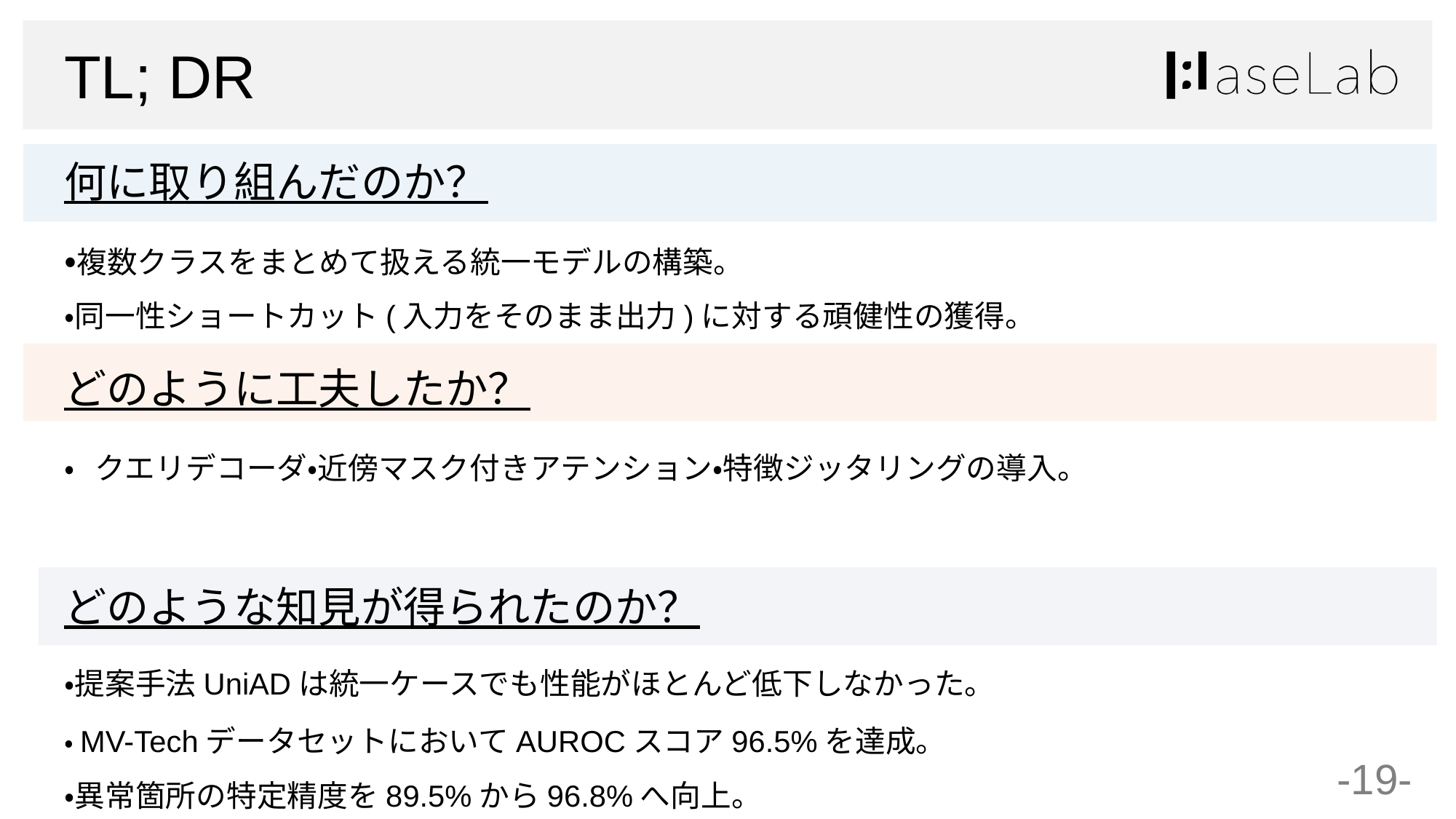

TL; DR

何に取り組んだのか？
・複数クラスをまとめて扱える統一モデルの構築。

・同一性ショートカット(入力をそのまま出力)に対する頑健性の獲得。

どのように工夫したか？
・クエリデコーダ・近傍マスク付きアテンション・特徴ジッタリングの導入。

どのような知見が得られたのか？
・提案手法UniADは統一ケースでも性能がほとんど低下しなかった。
・MV-TechデータセットにおいてAUROCスコア96.5%を達成。
-19-
・異常箇所の特定精度を89.5%から96.8%へ向上。